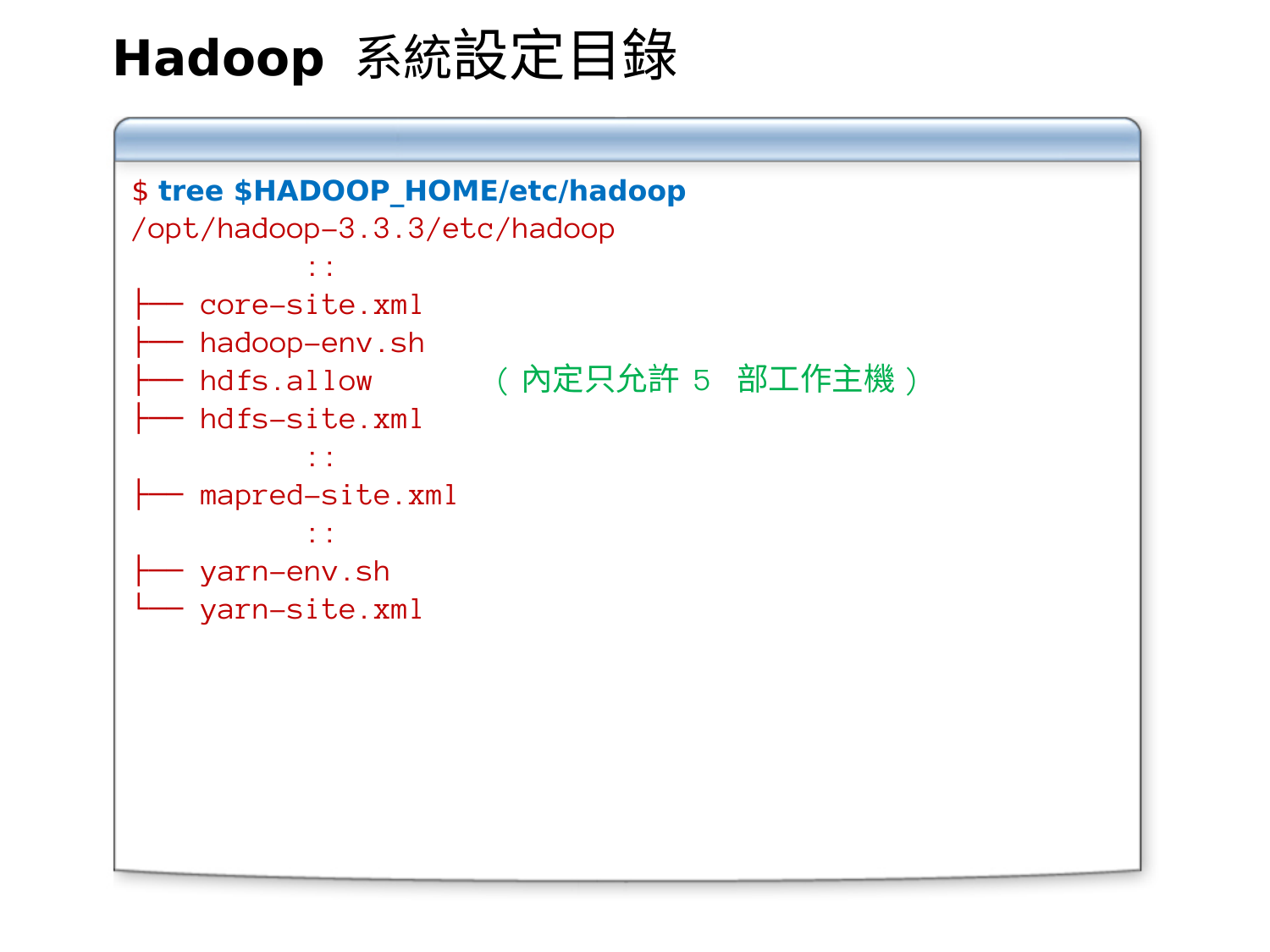

Hadoop 系統設定目錄
$ tree $HADOOP_HOME/etc/hadoop
/opt/hadoop-3.3.3/etc/hadoop
          ::
├── core-site.xml
├── hadoop-env.sh
├── hdfs.allow       (內定只允許 5 部工作主機)
├── hdfs-site.xml
          ::
├── mapred-site.xml
          ::
├── yarn-env.sh
└── yarn-site.xml